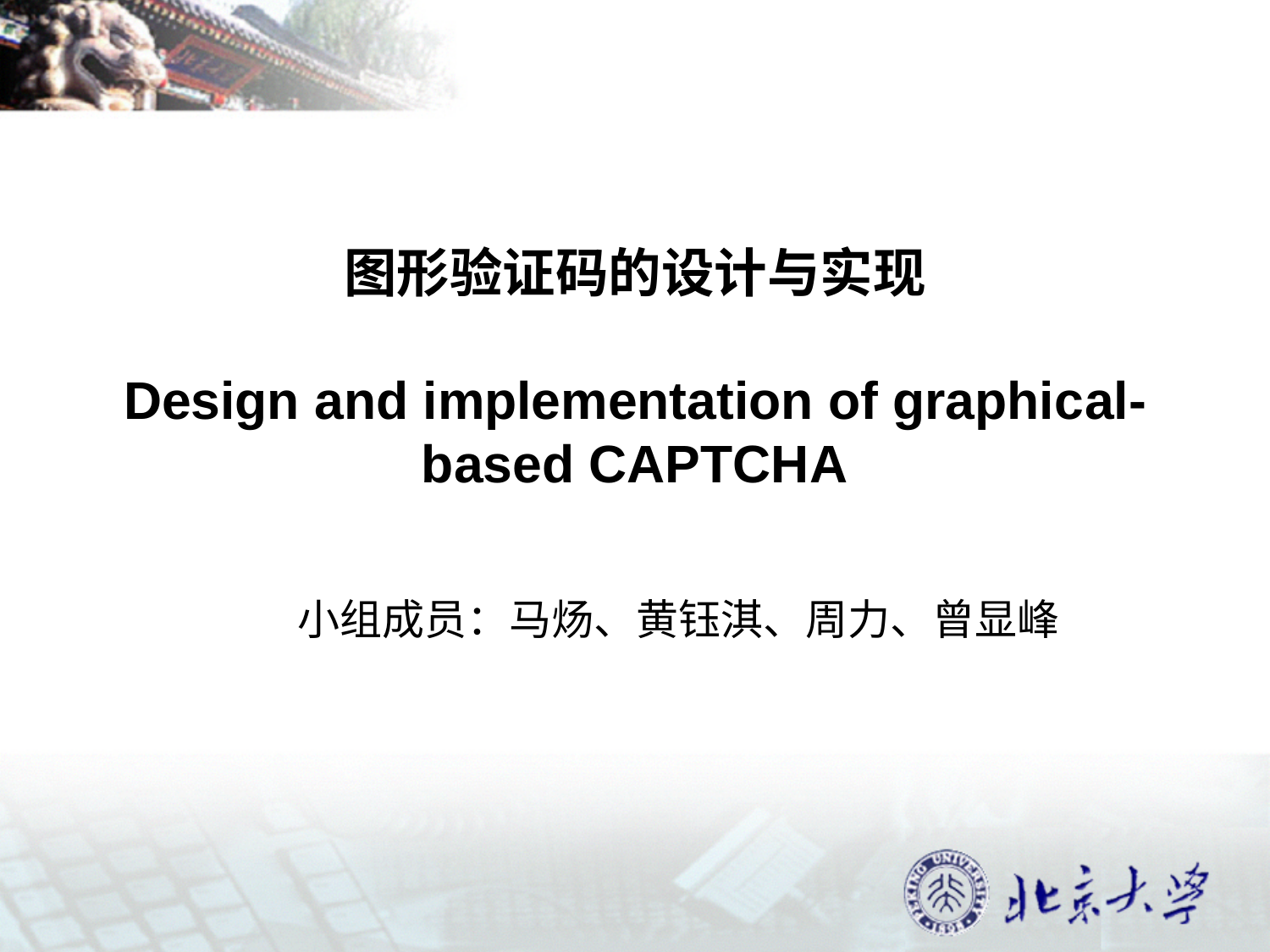

图形验证码的设计与实现

Design and implementation of graphical-based CAPTCHA
小组成员：马炀、黄钰淇、周力、曾显峰